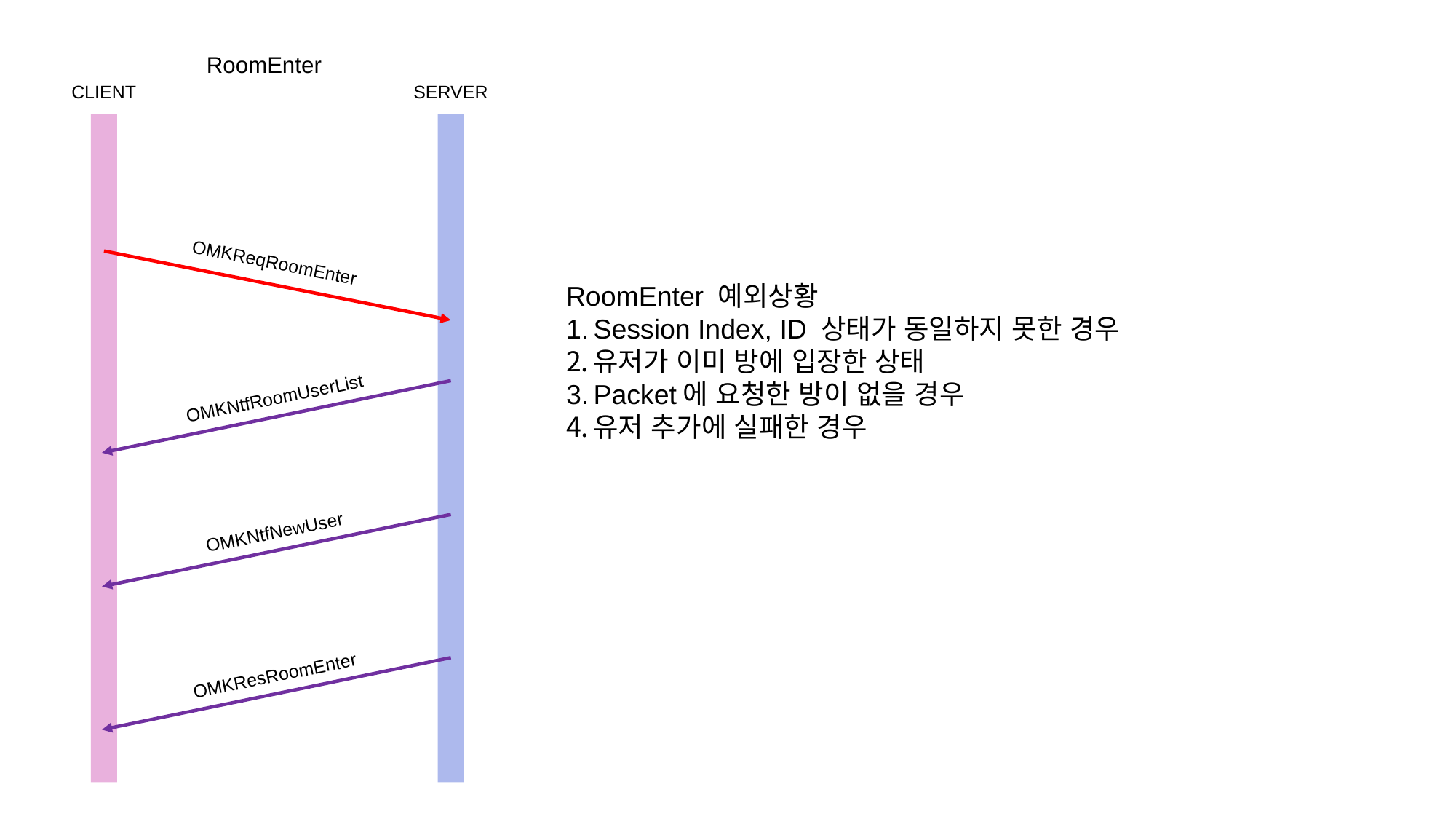

RoomEnter
CLIENT
SERVER

OMKReqRoomEnter
RoomEnter 예외상황
Session Index, ID 상태가 동일하지 못한 경우
유저가 이미 방에 입장한 상태
Packet에 요청한 방이 없을 경우
유저 추가에 실패한 경우
OMKNtfRoomUserList
OMKNtfNewUser
OMKResRoomEnter